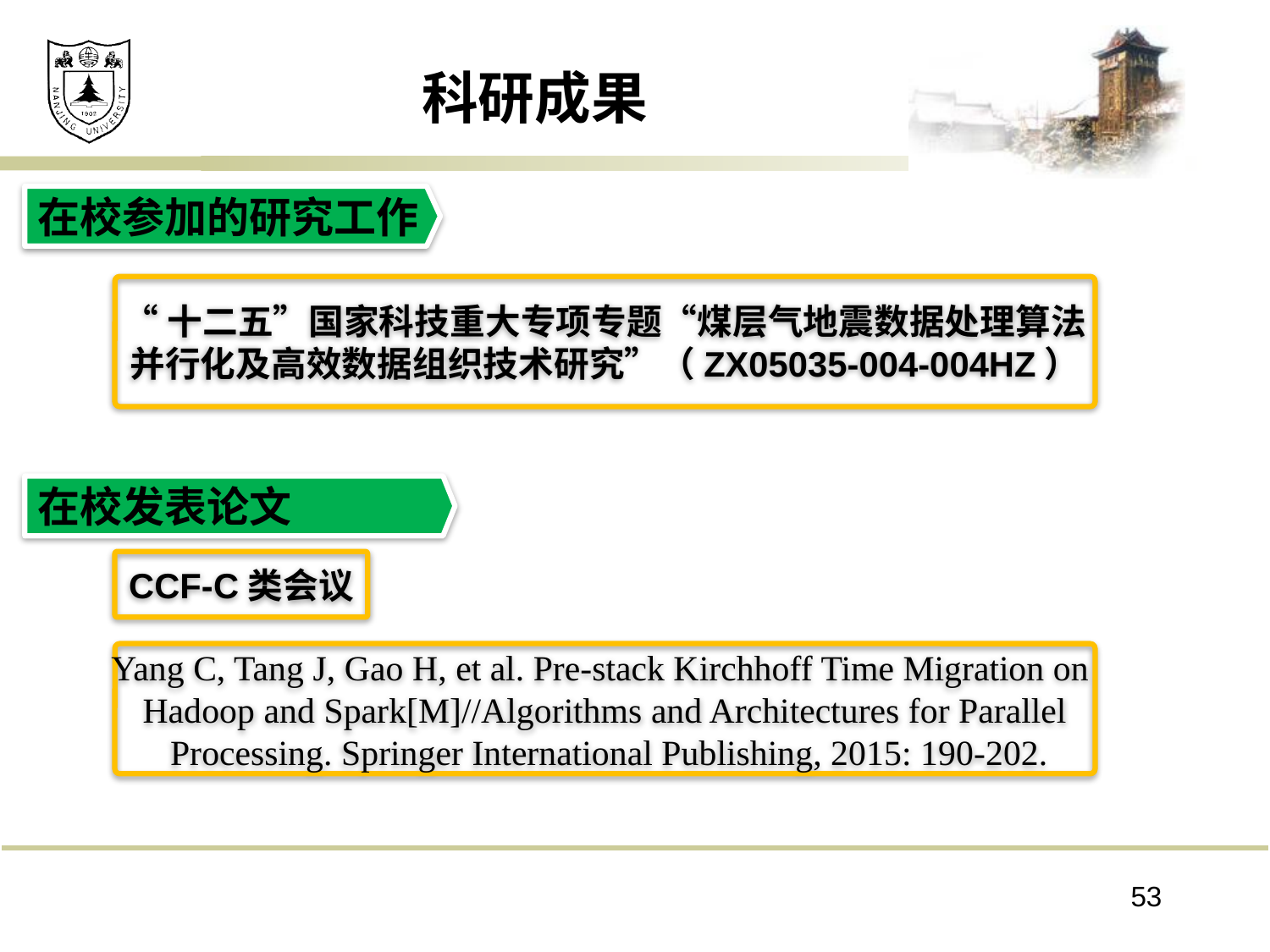

科研成果
在校参加的研究工作
“十二五”国家科技重大专项专题“煤层气地震数据处理算法
并行化及高效数据组织技术研究”（ZX05035-004-004HZ）
在校发表论文
CCF-C类会议
Yang C, Tang J, Gao H, et al. Pre-stack Kirchhoff Time Migration on
Hadoop and Spark[M]//Algorithms and Architectures for Parallel
 Processing. Springer International Publishing, 2015: 190-202.
53